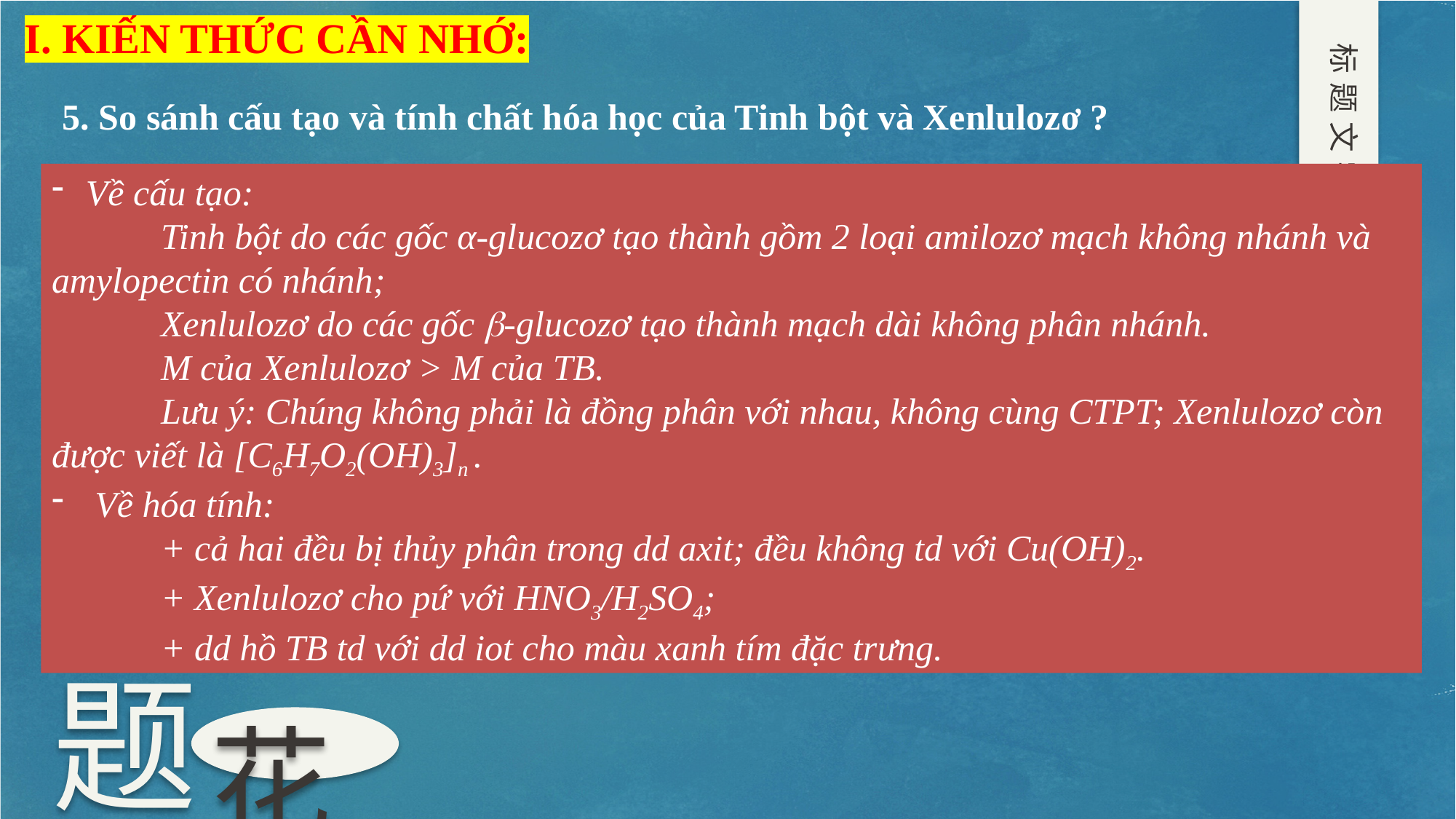

标题文字
I. KIẾN THỨC CẦN NHỚ:
5. So sánh cấu tạo và tính chất hóa học của Tinh bột và Xenlulozơ ?
Về cấu tạo:
	Tinh bột do các gốc α-glucozơ tạo thành gồm 2 loại amilozơ mạch không nhánh và amylopectin có nhánh;
	Xenlulozơ do các gốc β-glucozơ tạo thành mạch dài không phân nhánh.
	M của Xenlulozơ > M của TB.
	Lưu ý: Chúng không phải là đồng phân với nhau, không cùng CTPT; Xenlulozơ còn được viết là [C6H7O2(OH)3]n .
 Về hóa tính:
	+ cả hai đều bị thủy phân trong dd axit; đều không td với Cu(OH)2.
            + Xenlulozơ cho pứ với HNO3/H2SO4;
	+ dd hồ TB td với dd iot cho màu xanh tím đặc trưng.
题
花